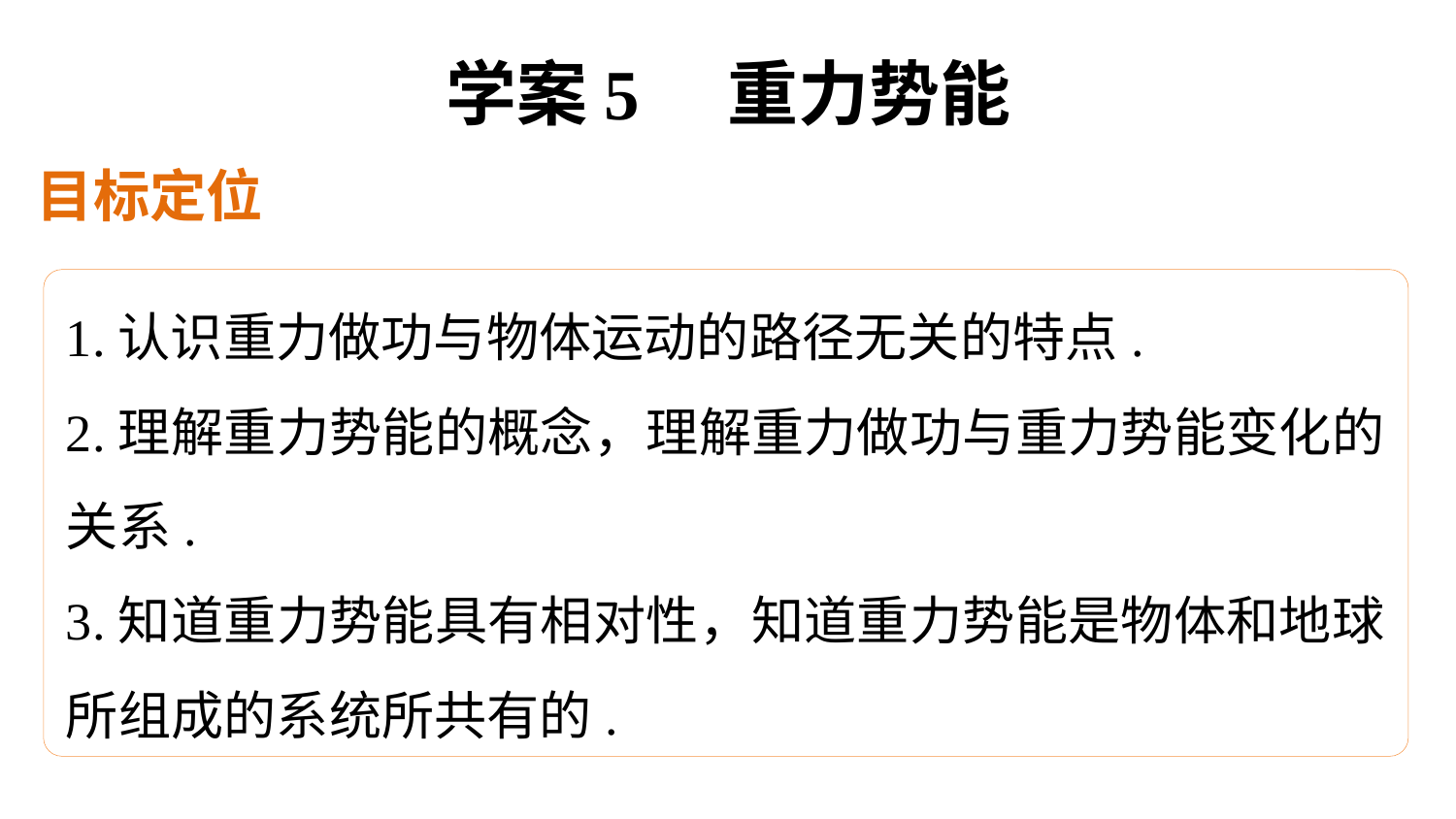

学案5　重力势能
目标定位
1.认识重力做功与物体运动的路径无关的特点.
2.理解重力势能的概念，理解重力做功与重力势能变化的关系.
3.知道重力势能具有相对性，知道重力势能是物体和地球所组成的系统所共有的.